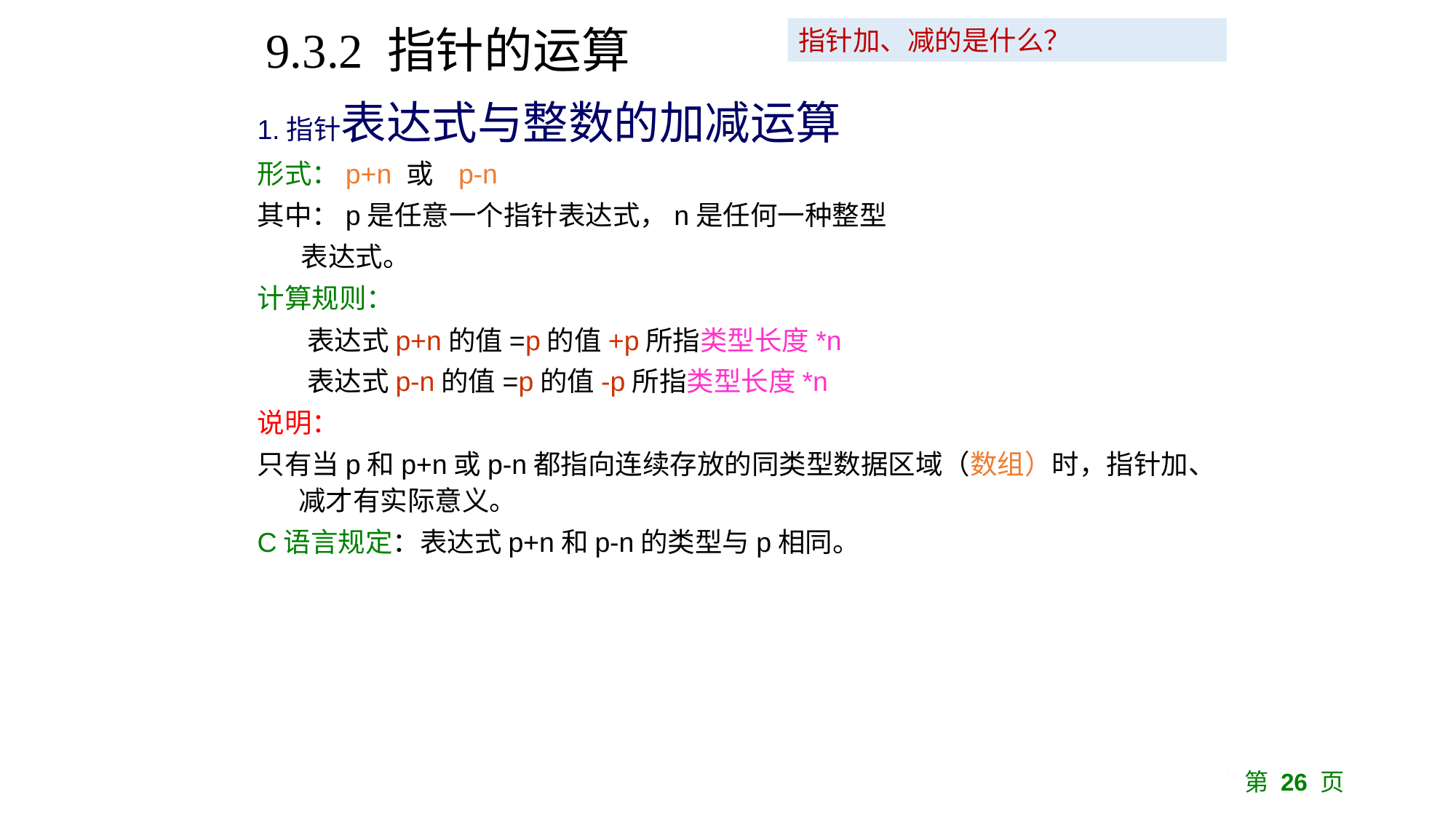

指针加、减的是什么？
9.3.2 指针的运算
1.指针表达式与整数的加减运算
形式：p+n 或   p-n
其中：p是任意一个指针表达式，n是任何一种整型
      表达式。
计算规则：
       表达式p+n的值=p的值+p所指类型长度*n
       表达式p-n的值=p的值-p所指类型长度*n
说明：
只有当p和p+n或p-n都指向连续存放的同类型数据区域（数组）时，指针加、减才有实际意义。
C语言规定：表达式p+n和p-n的类型与p相同。
共 88 页   第 26 页